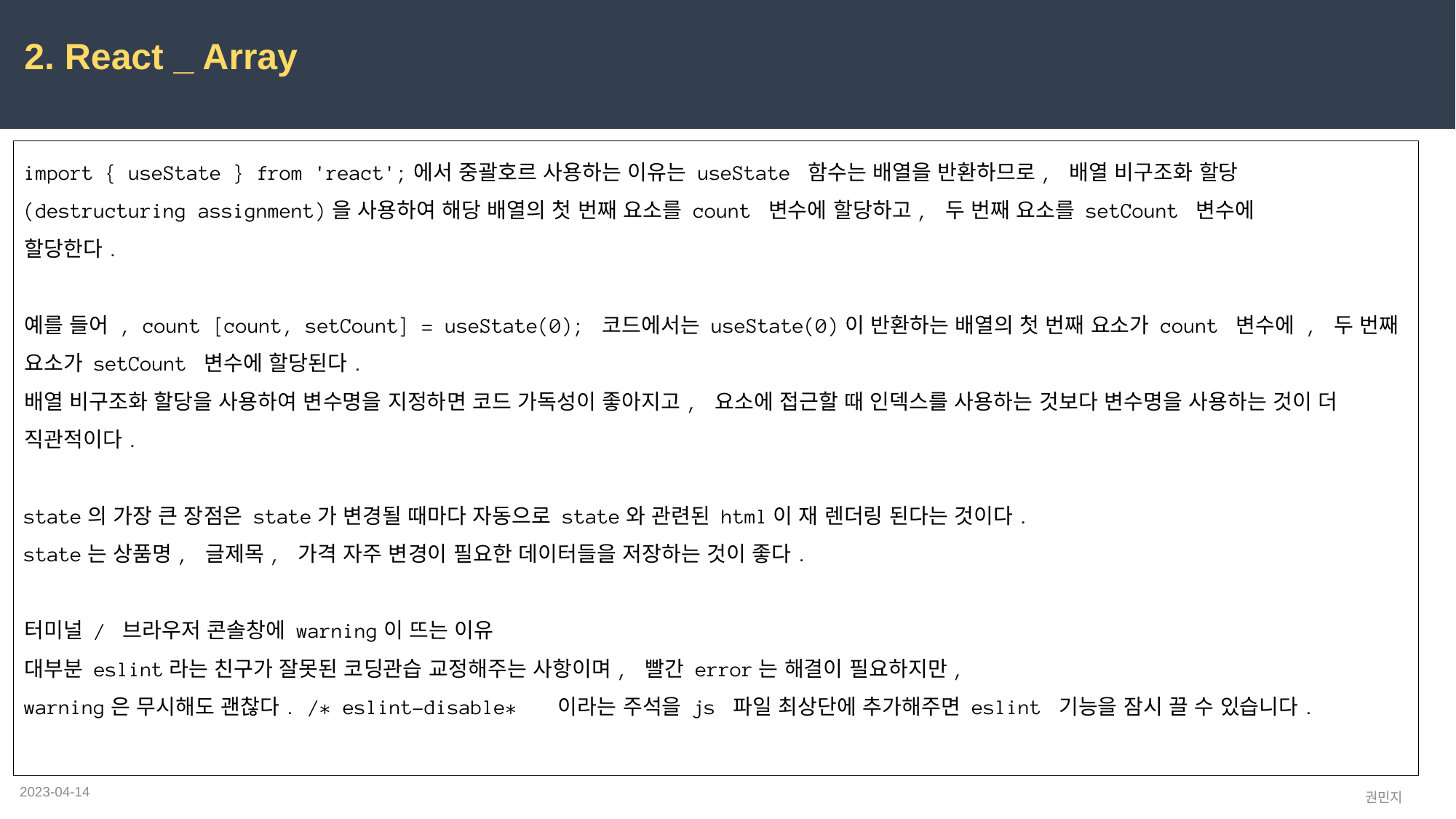

2. React _ Array
import { useState } from 'react';에서 중괄호르 사용하는 이유는 useState 함수는 배열을 반환하므로, 배열 비구조화 할당 (destructuring assignment)을 사용하여 해당 배열의 첫 번째 요소를 count 변수에 할당하고, 두 번째 요소를 setCount 변수에
할당한다.

예를 들어 , count [count, setCount] = useState(0); 코드에서는 useState(0)이 반환하는 배열의 첫 번째 요소가 count 변수에 , 두 번째 요소가 setCount 변수에 할당된다.
배열 비구조화 할당을 사용하여 변수명을 지정하면 코드 가독성이 좋아지고, 요소에 접근할 때 인덱스를 사용하는 것보다 변수명을 사용하는 것이 더 직관적이다.

state의 가장 큰 장점은 state가 변경될 때마다 자동으로 state와 관련된 html이 재 렌더링 된다는 것이다.
state는 상품명, 글제목, 가격 자주 변경이 필요한 데이터들을 저장하는 것이 좋다.

터미널 / 브라우저 콘솔창에 warning이 뜨는 이유
대부분 eslint라는 친구가 잘못된 코딩관습 교정해주는 사항이며, 빨간 error는 해결이 필요하지만,
warning은 무시해도 괜찮다. /* eslint-disable*   이라는 주석을 js 파일 최상단에 추가해주면 eslint 기능을 잠시 끌 수 있습니다.
2023-04-14
권민지